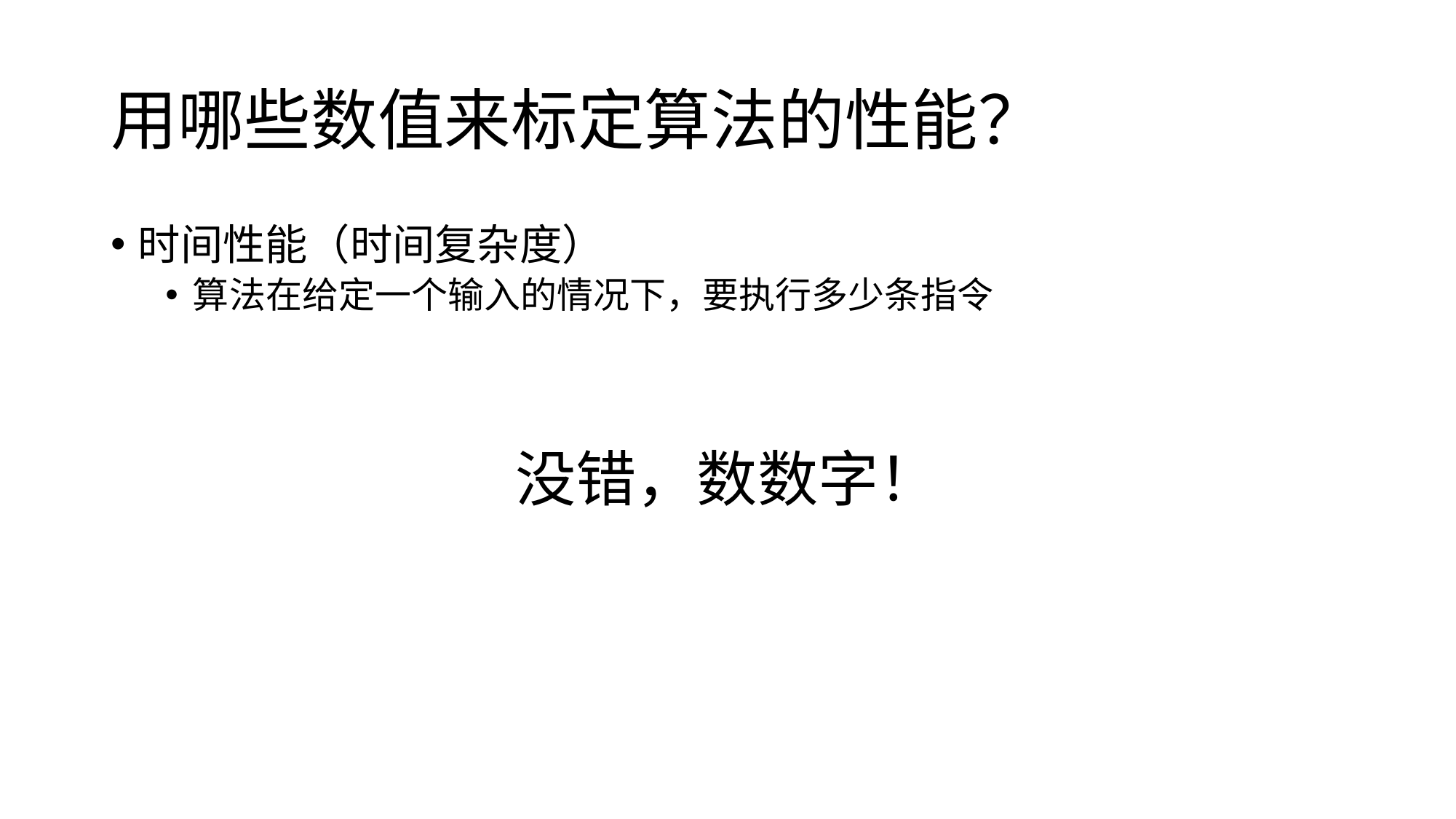

# 用哪些数值来标定算法的性能？
时间性能（时间复杂度）
算法在给定一个输入的情况下，要执行多少条指令

没错，数数字！